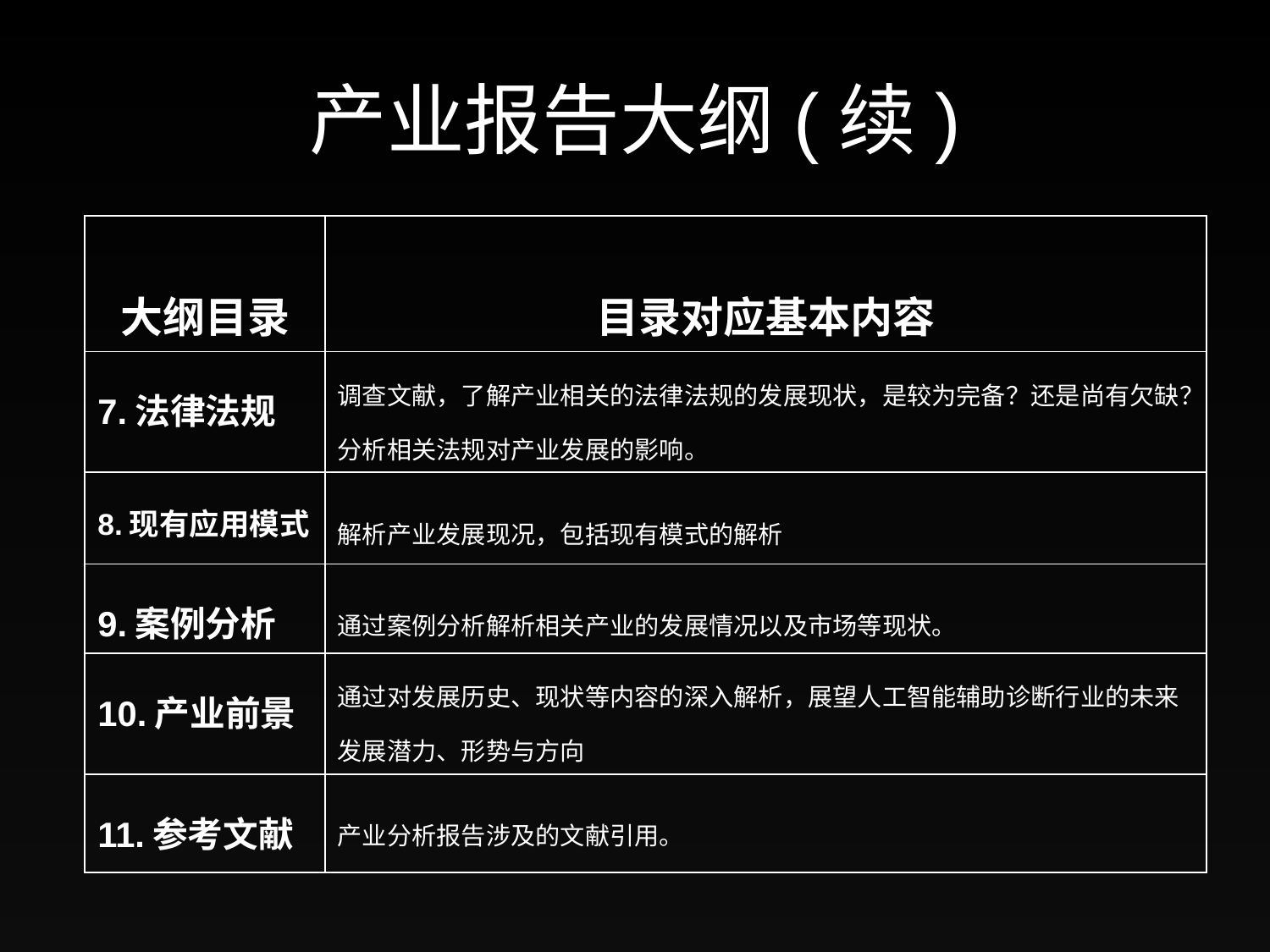

# 产业报告大纲(续)
| 大纲目录 | 目录对应基本内容 |
| --- | --- |
| 7.法律法规 | 调查文献，了解产业相关的法律法规的发展现状，是较为完备？还是尚有欠缺？分析相关法规对产业发展的影响。 |
| 8.现有应用模式 | 解析产业发展现况，包括现有模式的解析 |
| 9.案例分析 | 通过案例分析解析相关产业的发展情况以及市场等现状。 |
| 10.产业前景 | 通过对发展历史、现状等内容的深入解析，展望人工智能辅助诊断行业的未来发展潜力、形势与方向 |
| 11.参考文献 | 产业分析报告涉及的文献引用。 |